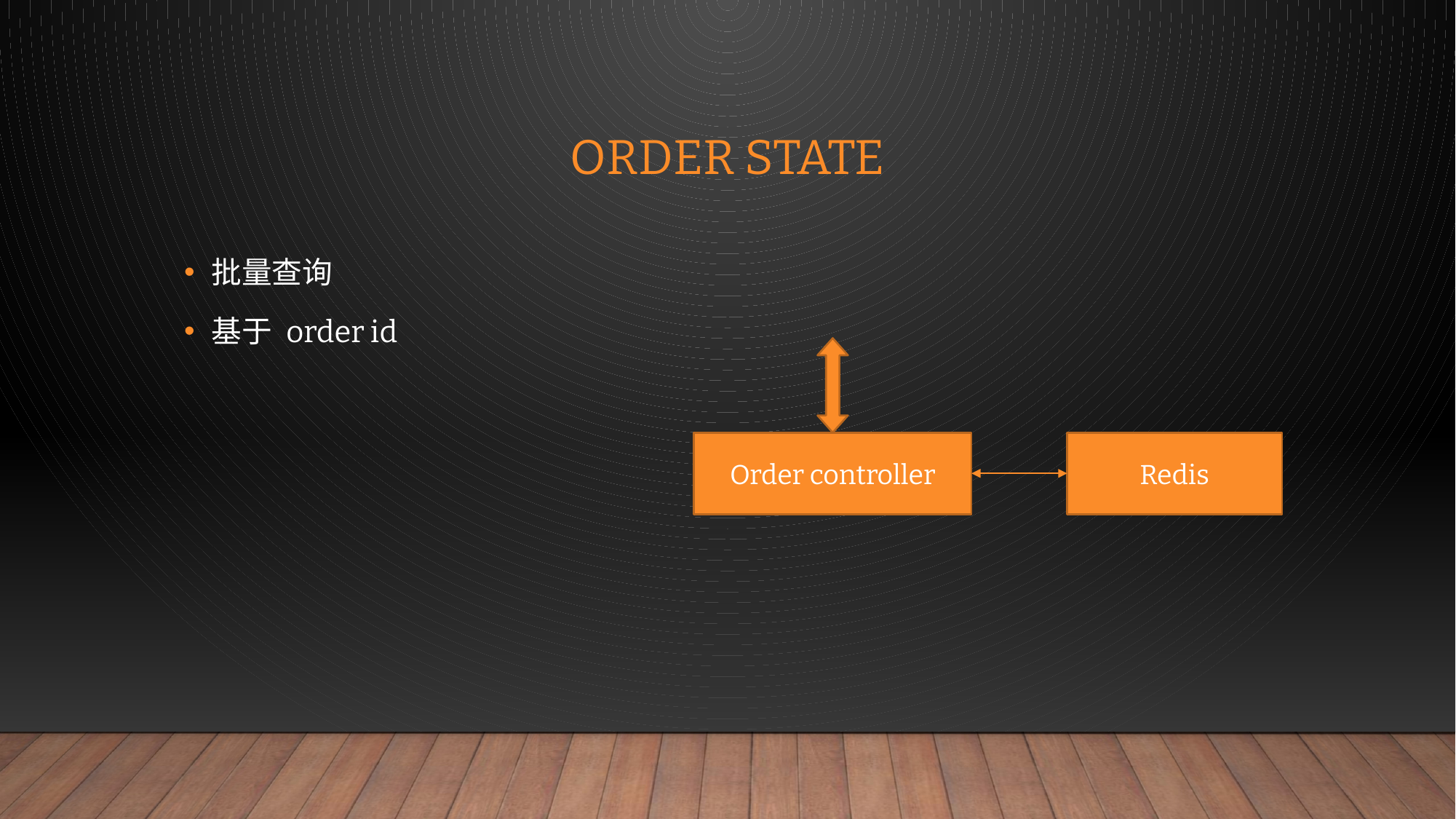

# Order state
批量查询
基于 order id

Order controller
Redis